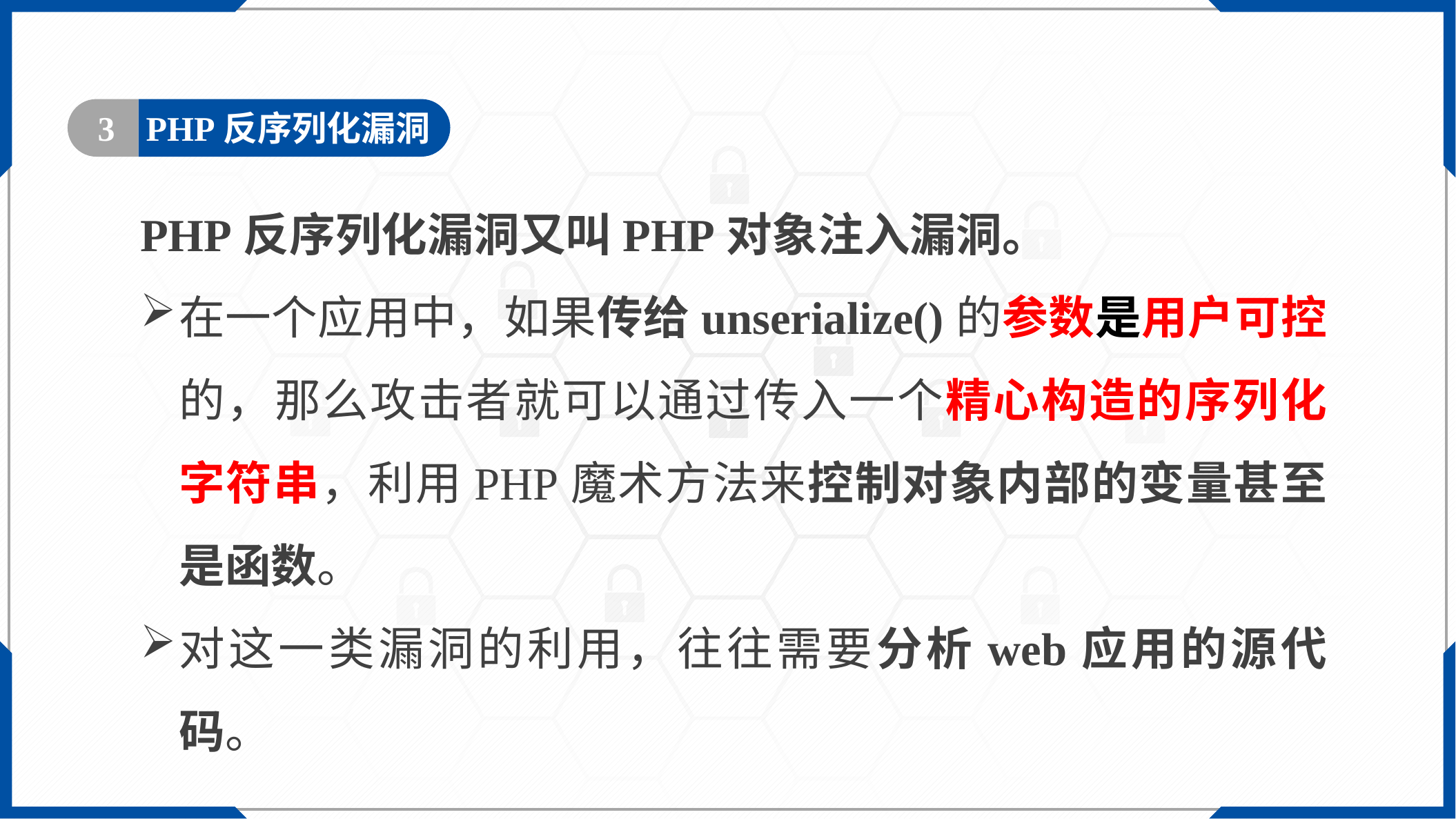

3
PHP反序列化漏洞
PHP反序列化漏洞又叫PHP对象注入漏洞。
在一个应用中，如果传给unserialize()的参数是用户可控的，那么攻击者就可以通过传入一个精心构造的序列化字符串，利用PHP魔术方法来控制对象内部的变量甚至是函数。
对这一类漏洞的利用，往往需要分析web应用的源代码。